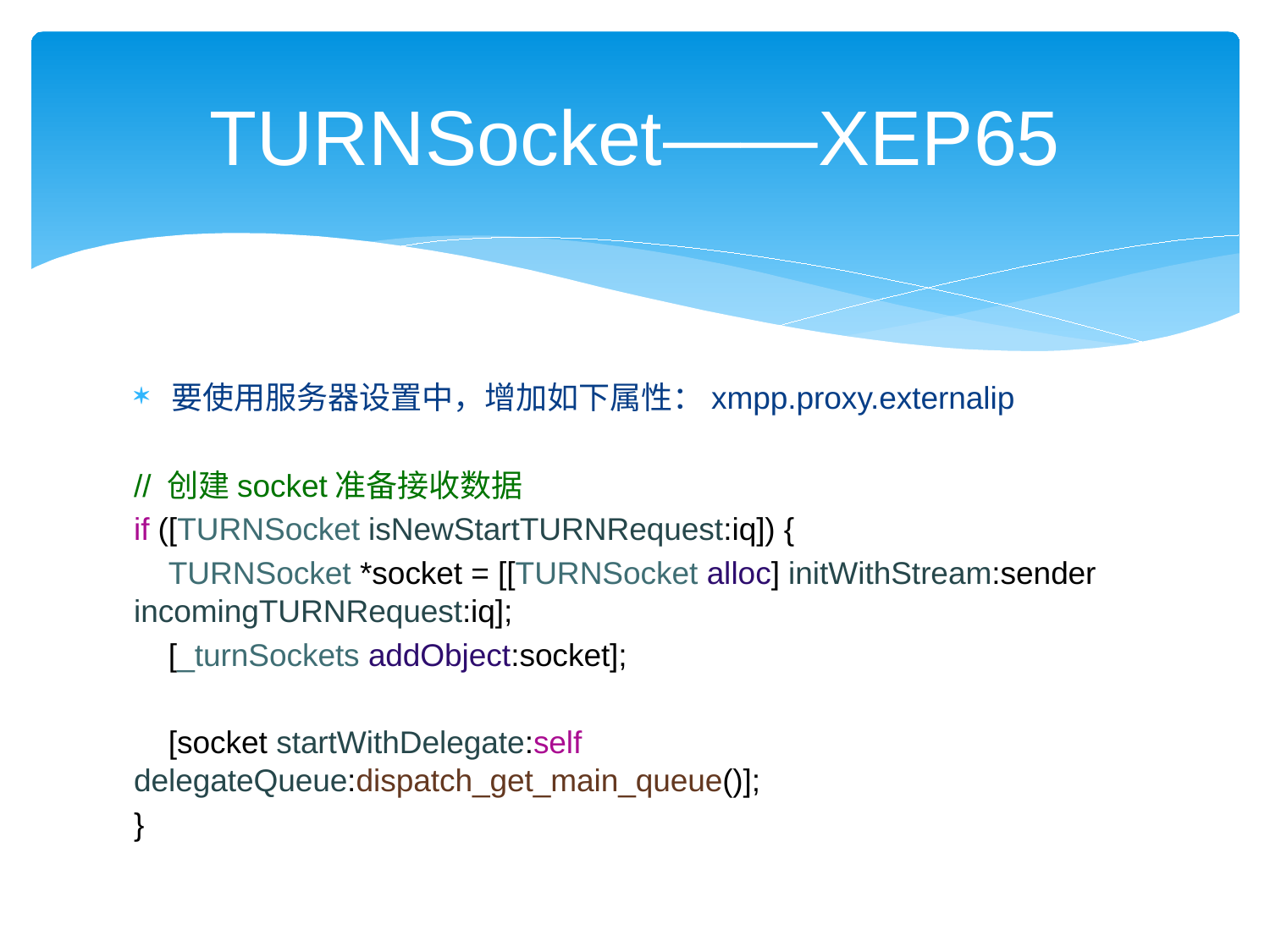

# TURNSocket——XEP65
要使用服务器设置中，增加如下属性：xmpp.proxy.externalip

// 创建socket准备接收数据
if ([TURNSocket isNewStartTURNRequest:iq]) {
    TURNSocket *socket = [[TURNSocket alloc] initWithStream:sender incomingTURNRequest:iq];
    [_turnSockets addObject:socket];

    [socket startWithDelegate:self delegateQueue:dispatch_get_main_queue()];
}